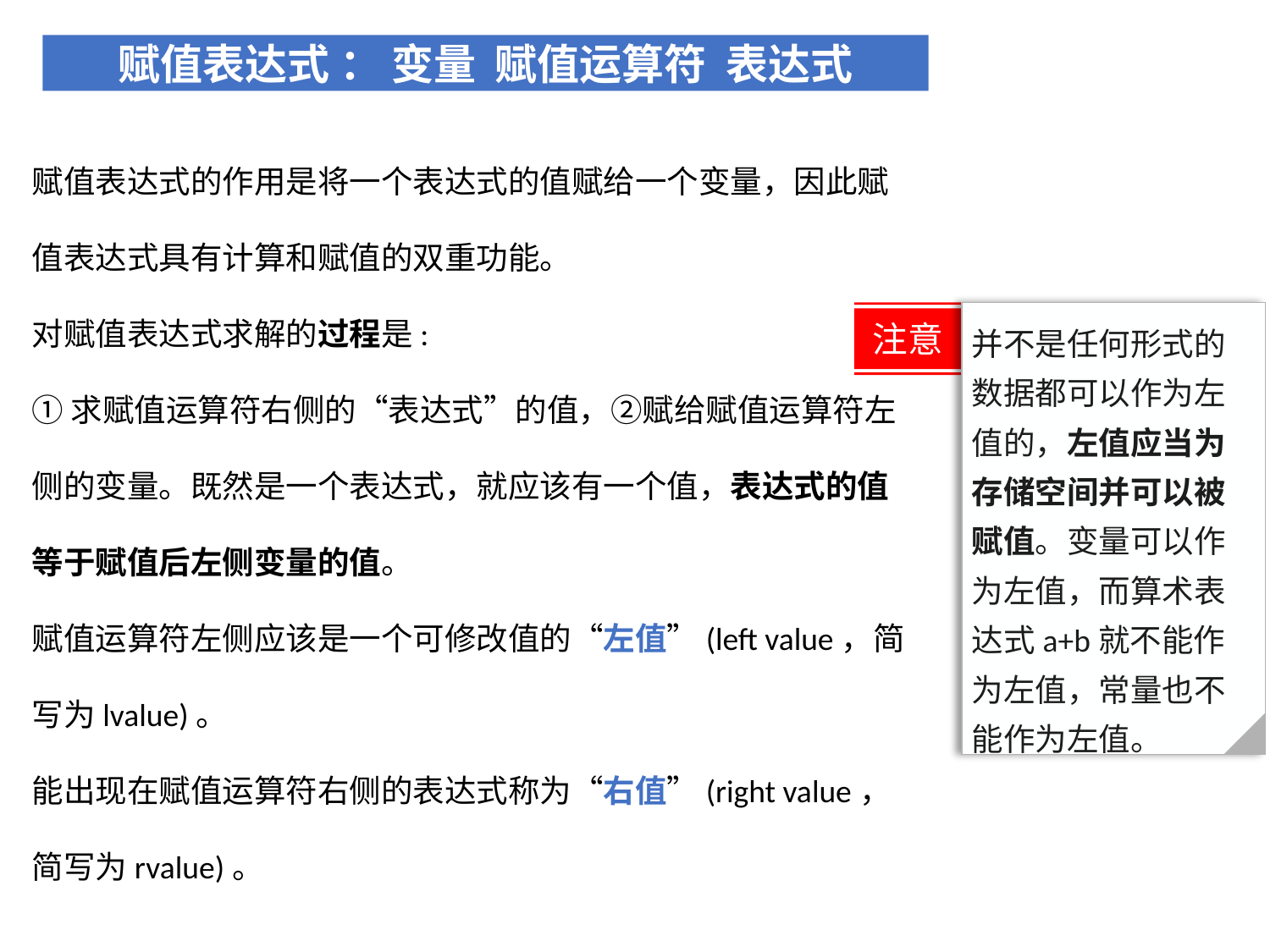

赋值表达式 ： 变量  赋值运算符  表达式
赋值表达式的作用是将一个表达式的值赋给一个变量，因此赋值表达式具有计算和赋值的双重功能。
对赋值表达式求解的过程是:
①求赋值运算符右侧的“表达式”的值，②赋给赋值运算符左侧的变量。既然是一个表达式，就应该有一个值，表达式的值等于赋值后左侧变量的值。
赋值运算符左侧应该是一个可修改值的“左值”(left value，简写为lvalue)。
能出现在赋值运算符右侧的表达式称为“右值”(right value，简写为rvalue)。
并不是任何形式的数据都可以作为左值的，左值应当为存储空间并可以被赋值。变量可以作为左值，而算术表达式a+b就不能作为左值，常量也不能作为左值。

注意